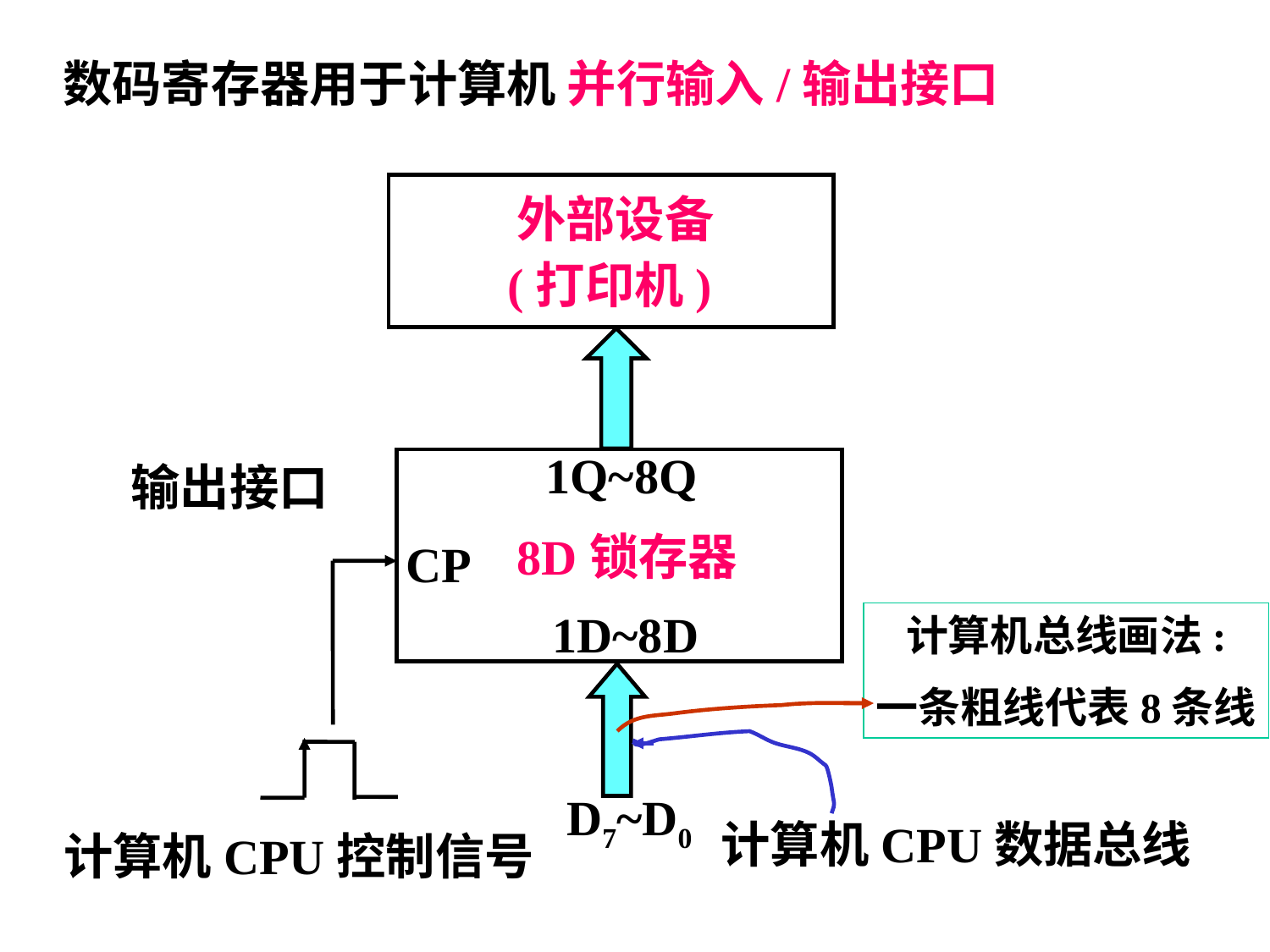

数码寄存器用于计算机 并行输入/输出接口

外部设备
(打印机)

1Q~8Q

8D锁存器
CP

1D~8D
输出接口
计算机总线画法:
一条粗线代表8条线

D7~D0
计算机CPU数据总线
计算机CPU控制信号